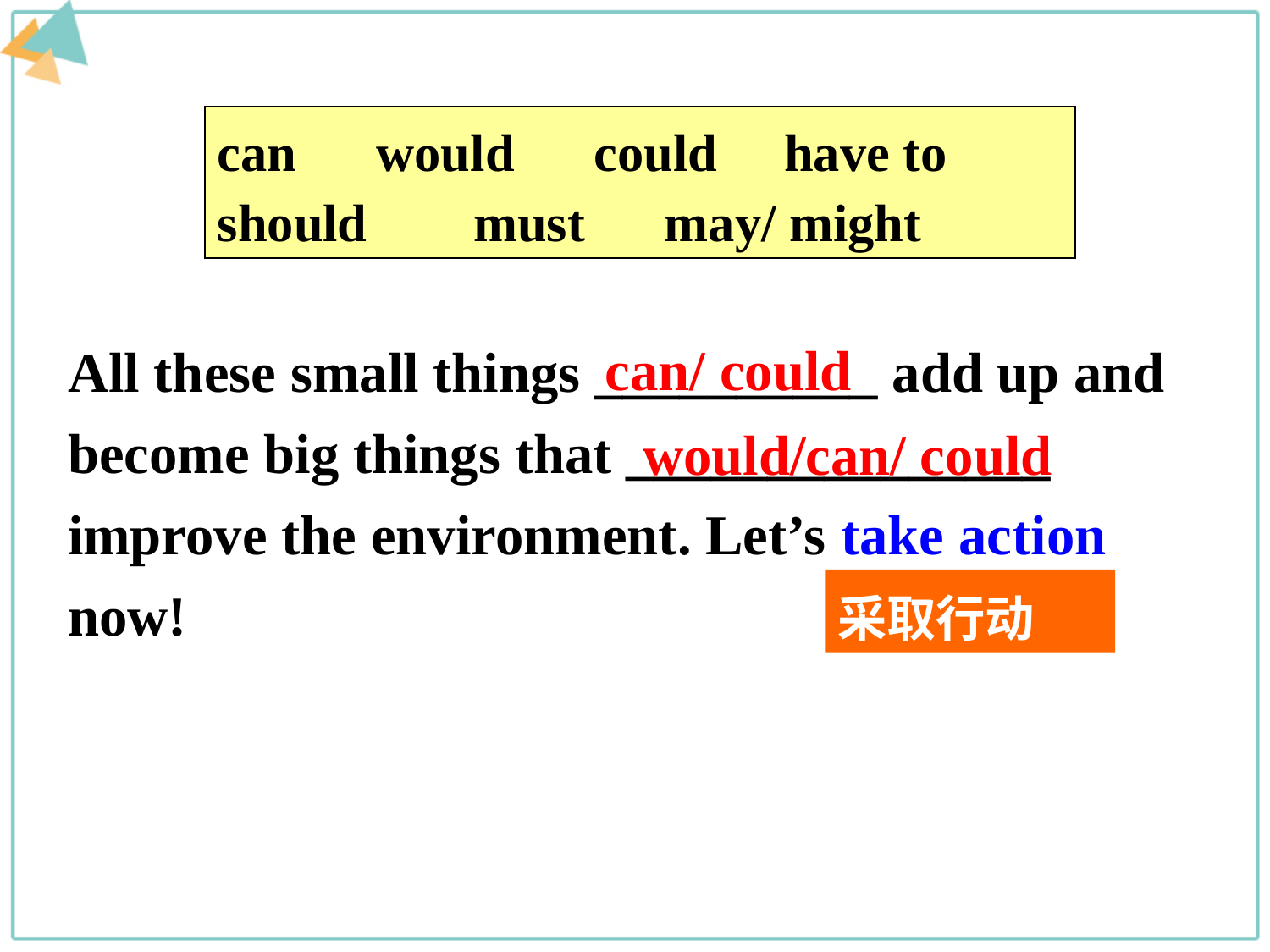

can      would      could     have to      should        must      may/ might
All these small things __________ add up and become big things that _______________ improve the environment. Let’s take action now!
can/ could
would/can/ could
采取行动